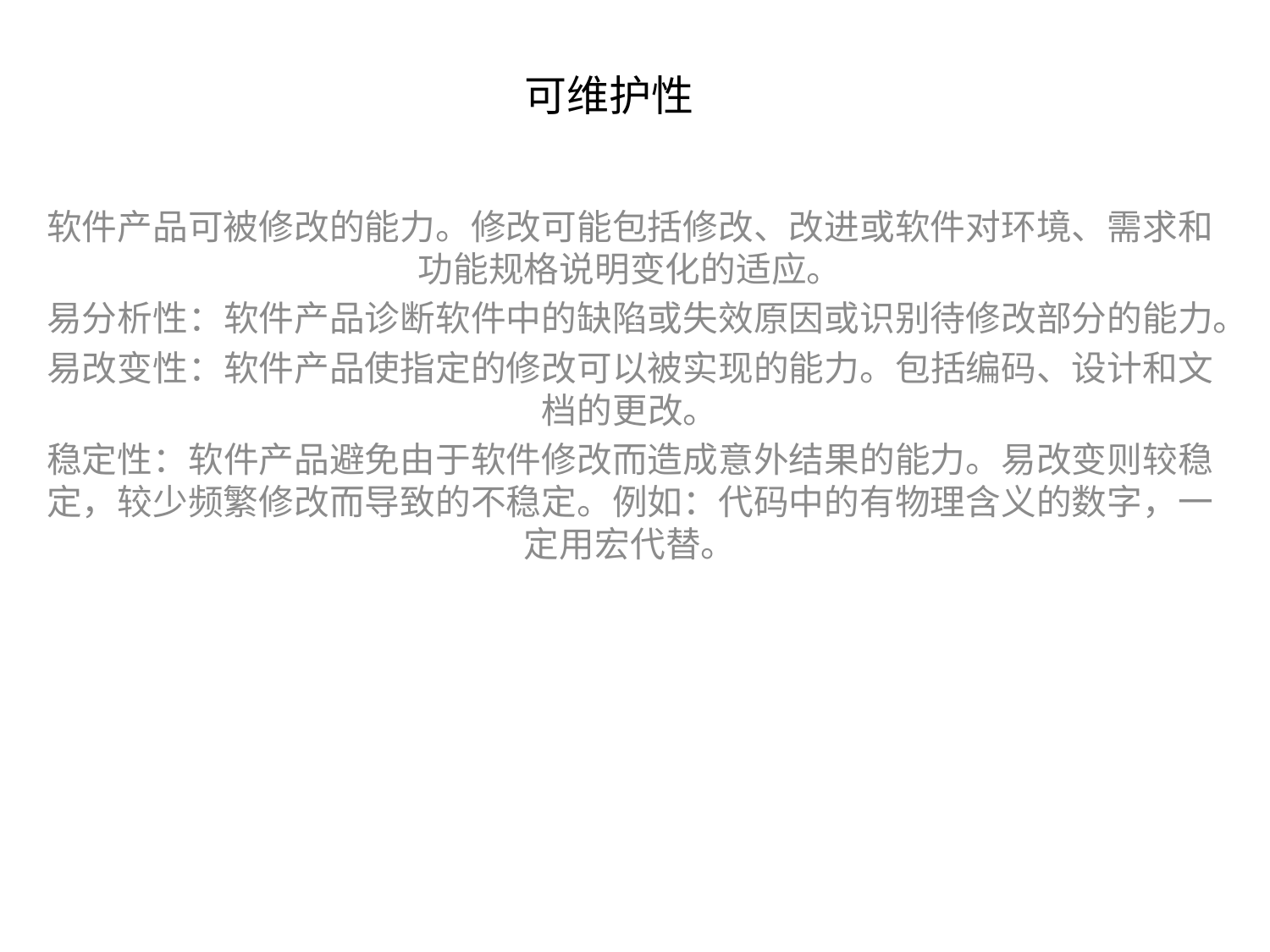

# 可维护性
软件产品可被修改的能力。修改可能包括修改、改进或软件对环境、需求和功能规格说明变化的适应。
易分析性：软件产品诊断软件中的缺陷或失效原因或识别待修改部分的能力。
易改变性：软件产品使指定的修改可以被实现的能力。包括编码、设计和文档的更改。
稳定性：软件产品避免由于软件修改而造成意外结果的能力。易改变则较稳定，较少频繁修改而导致的不稳定。例如：代码中的有物理含义的数字，一定用宏代替。